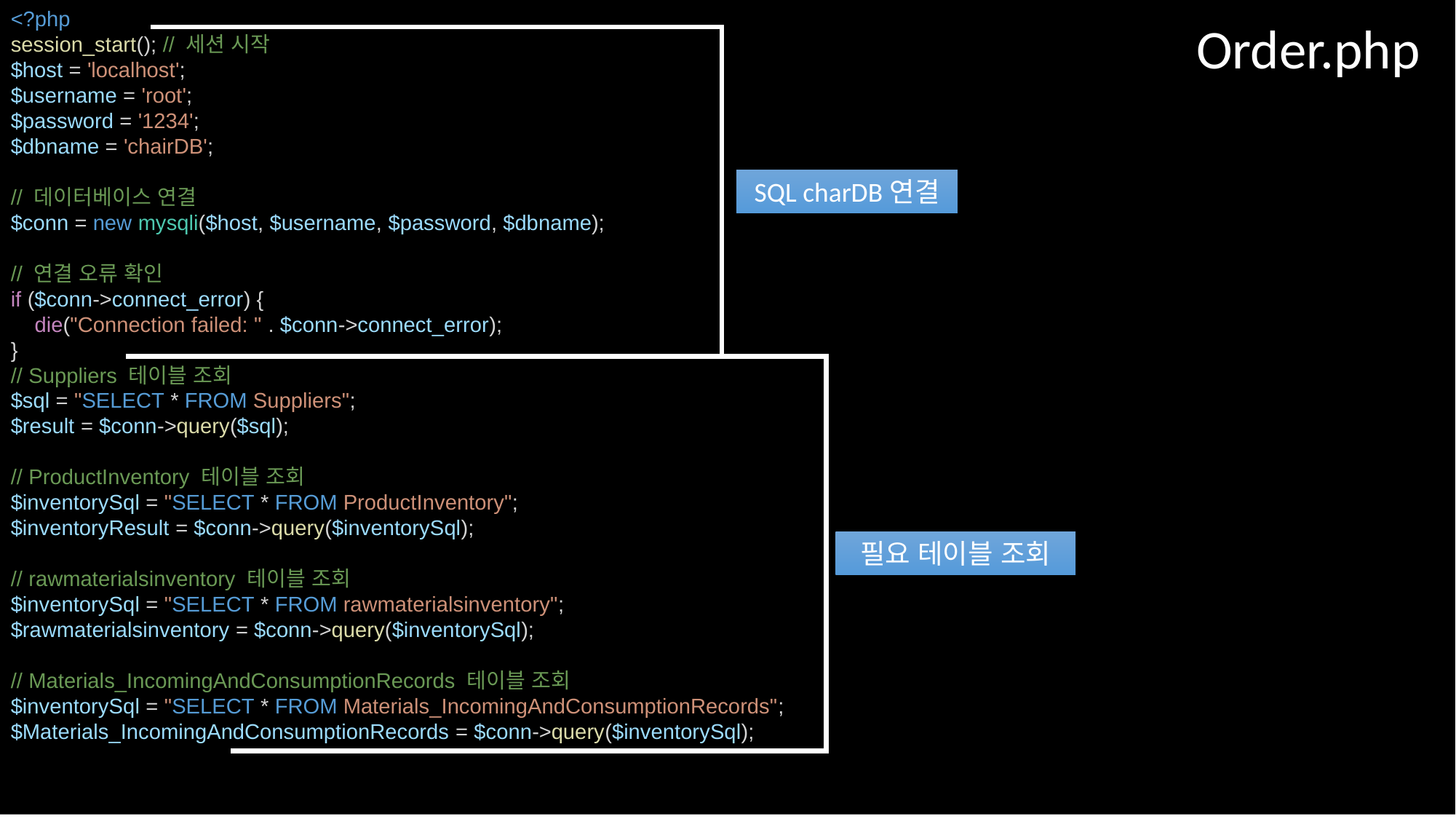

<?php
session_start(); // 세션 시작
$host = 'localhost';
$username = 'root';
$password = '1234';
$dbname = 'chairDB';
// 데이터베이스 연결
$conn = new mysqli($host, $username, $password, $dbname);
// 연결 오류 확인
if ($conn->connect_error) {
    die("Connection failed: " . $conn->connect_error);
}
// Suppliers 테이블 조회
$sql = "SELECT * FROM Suppliers";
$result = $conn->query($sql);
// ProductInventory 테이블 조회
$inventorySql = "SELECT * FROM ProductInventory";
$inventoryResult = $conn->query($inventorySql);
// rawmaterialsinventory 테이블 조회
$inventorySql = "SELECT * FROM rawmaterialsinventory";
$rawmaterialsinventory = $conn->query($inventorySql);
// Materials_IncomingAndConsumptionRecords 테이블 조회
$inventorySql = "SELECT * FROM Materials_IncomingAndConsumptionRecords";
$Materials_IncomingAndConsumptionRecords = $conn->query($inventorySql);

Order.php

SQL charDB연결

필요 테이블 조회